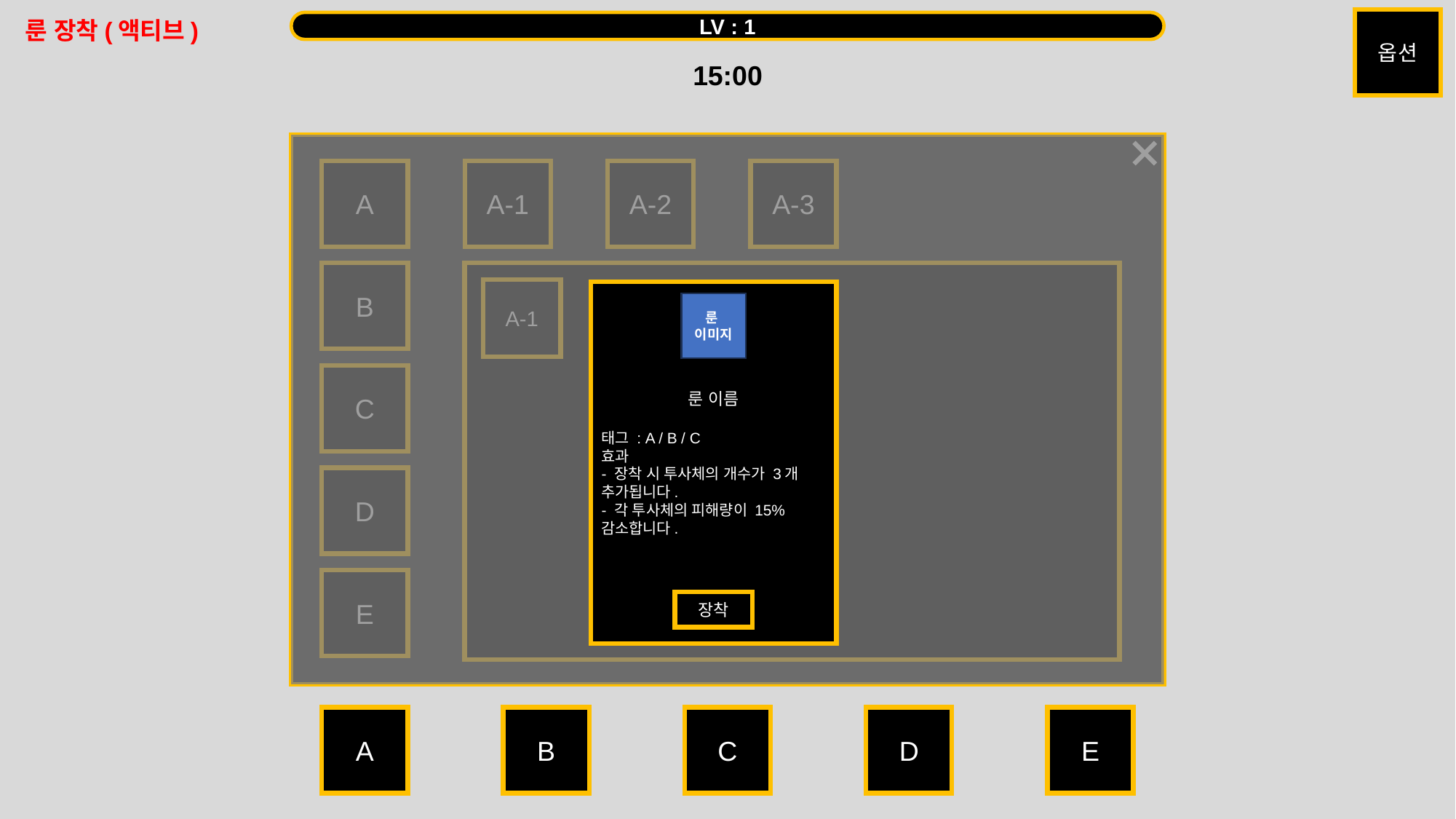

옵션
룬 장착(액티브)
LV : 1
15:00

A
A-1
A-2
A-3
B

A-1
룬 이름

태그 : A / B / C
효과
- 장착 시 투사체의 개수가 3개 추가됩니다.
- 각 투사체의 피해량이 15% 감소합니다.
룬
이미지
Tower
C
D
E
장착
A
B
C
D
E